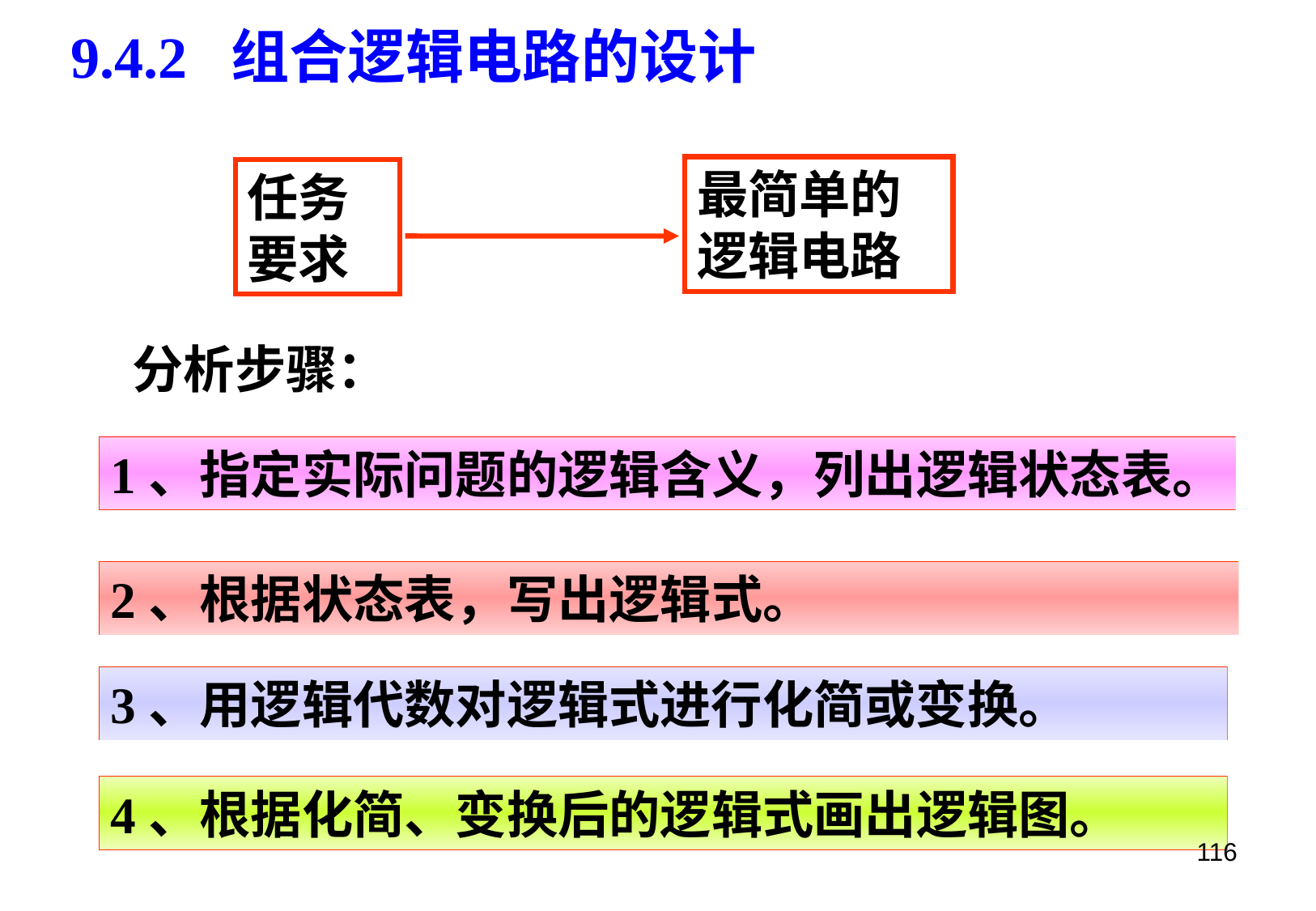

9.4.2  组合逻辑电路的设计
最简单的逻辑电路
任务要求

分析步骤：
1、指定实际问题的逻辑含义，列出逻辑状态表。
2、根据状态表，写出逻辑式。
3、用逻辑代数对逻辑式进行化简或变换。
4、根据化简、变换后的逻辑式画出逻辑图。
116